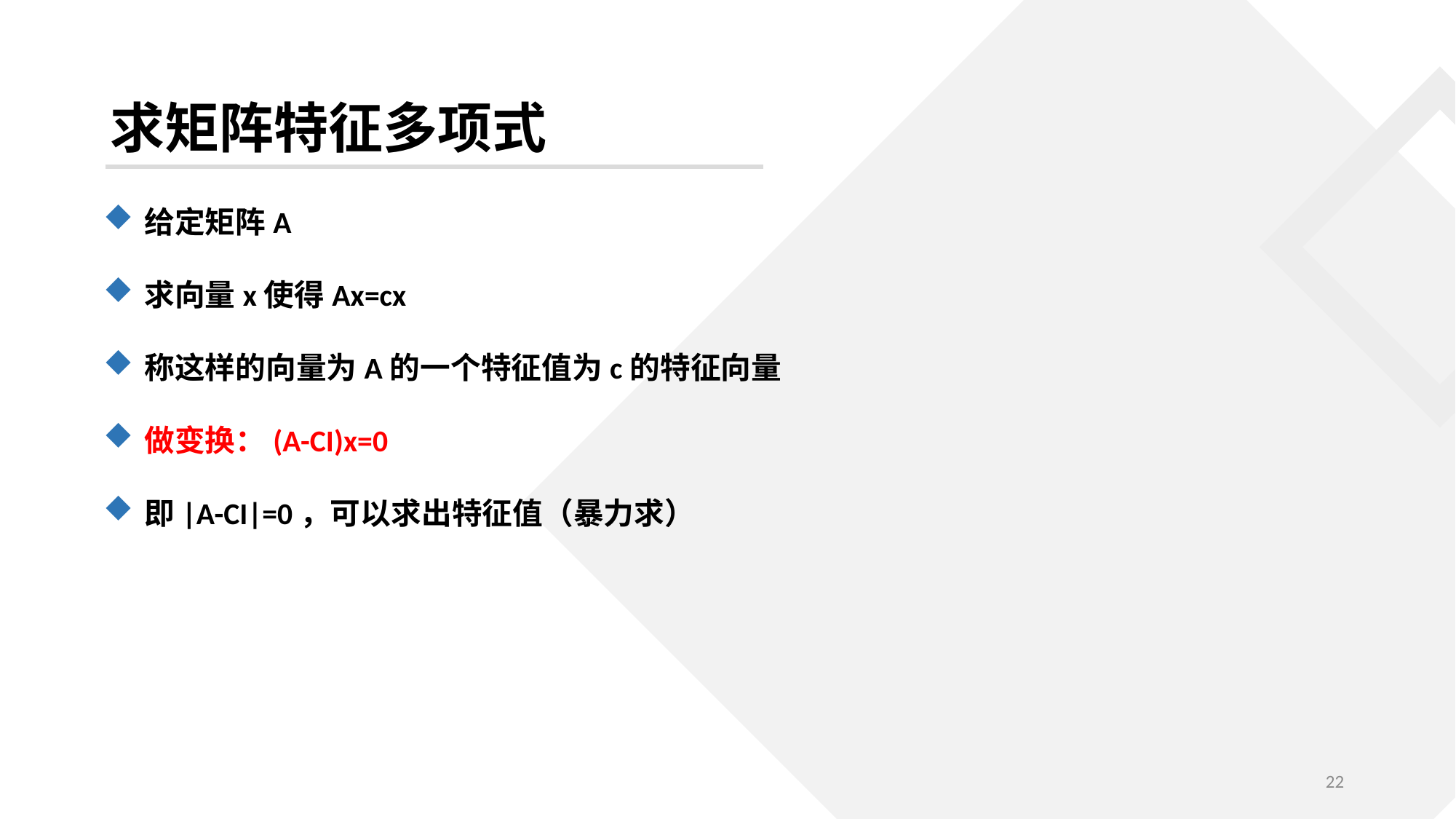

求矩阵特征多项式
给定矩阵A

求向量x使得Ax=cx

称这样的向量为A的一个特征值为c的特征向量

做变换：(A-CI)x=0

即|A-CI|=0，可以求出特征值（暴力求）

22